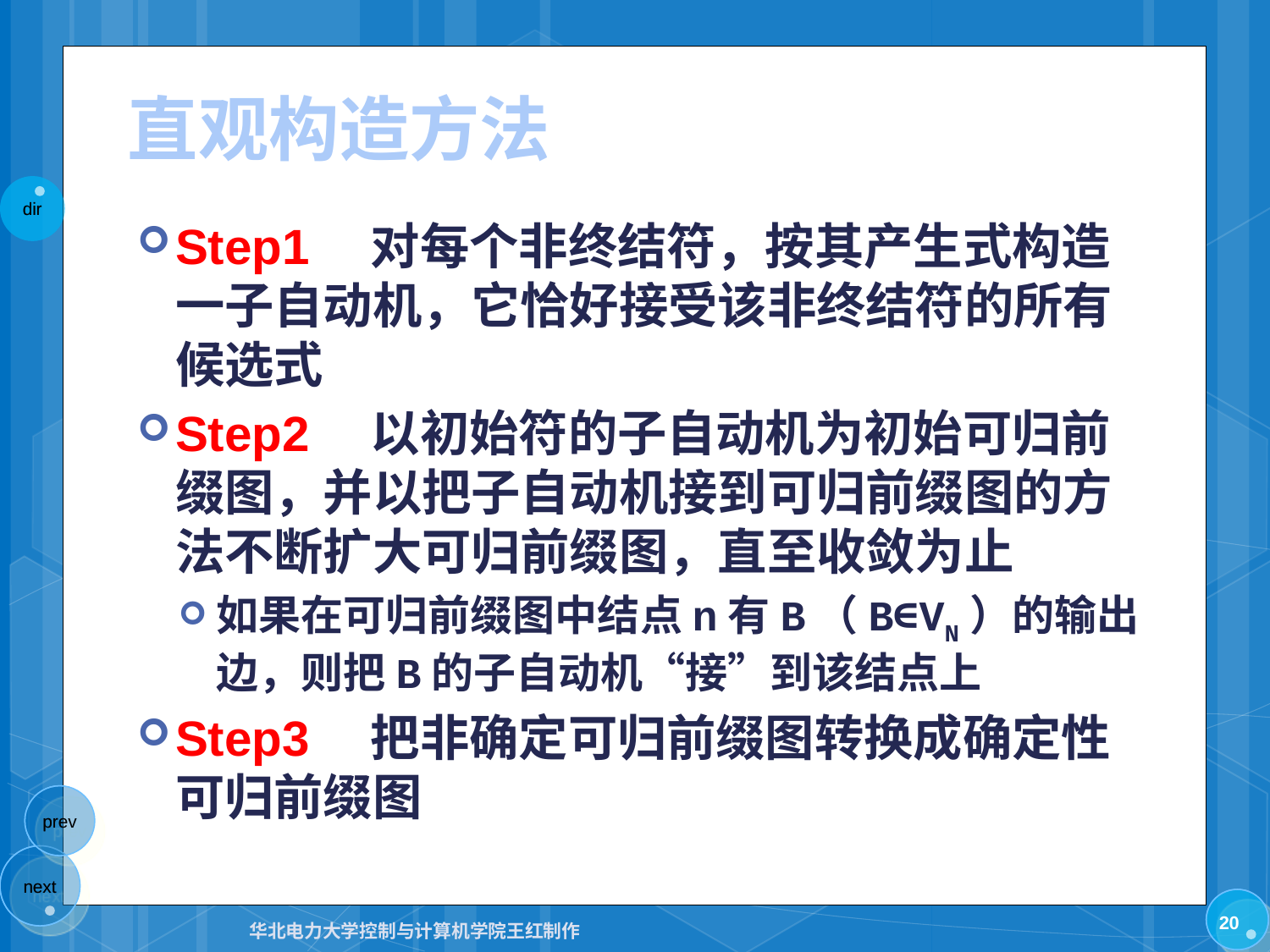

# 直观构造方法
Step1　对每个非终结符，按其产生式构造一子自动机，它恰好接受该非终结符的所有候选式
Step2　以初始符的子自动机为初始可归前缀图，并以把子自动机接到可归前缀图的方法不断扩大可归前缀图，直至收敛为止
如果在可归前缀图中结点n有B（B∈VN）的输出边，则把B的子自动机“接”到该结点上
Step3　把非确定可归前缀图转换成确定性可归前缀图
20
华北电力大学控制与计算机学院王红制作